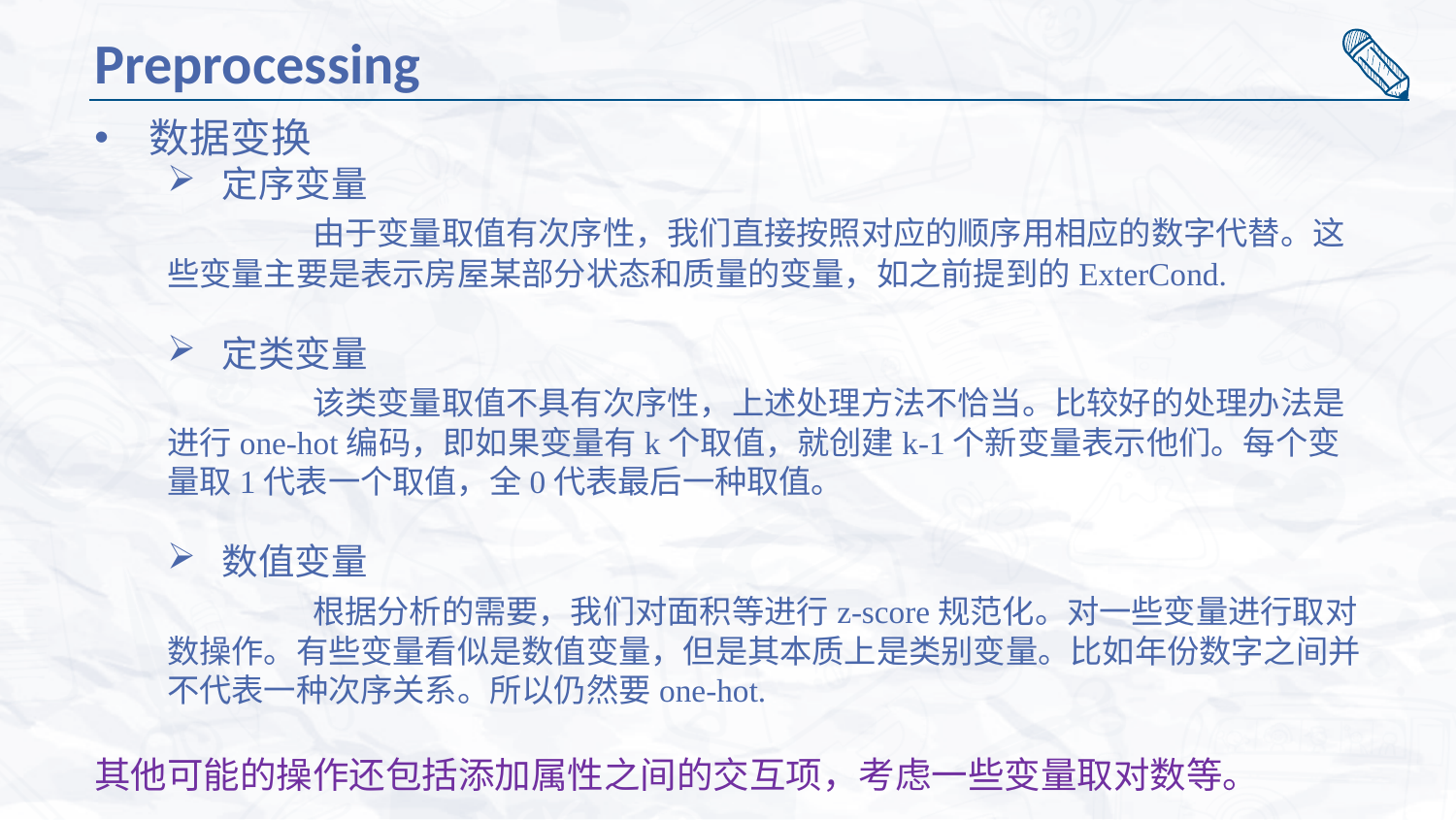

Preprocessing
数据变换
定序变量
	由于变量取值有次序性，我们直接按照对应的顺序用相应的数字代替。这些变量主要是表示房屋某部分状态和质量的变量，如之前提到的ExterCond.

定类变量
	该类变量取值不具有次序性，上述处理方法不恰当。比较好的处理办法是进行one-hot编码，即如果变量有k个取值，就创建k-1个新变量表示他们。每个变量取1代表一个取值，全0代表最后一种取值。

数值变量
	根据分析的需要，我们对面积等进行z-score规范化。对一些变量进行取对数操作。有些变量看似是数值变量，但是其本质上是类别变量。比如年份数字之间并不代表一种次序关系。所以仍然要one-hot.

其他可能的操作还包括添加属性之间的交互项，考虑一些变量取对数等。